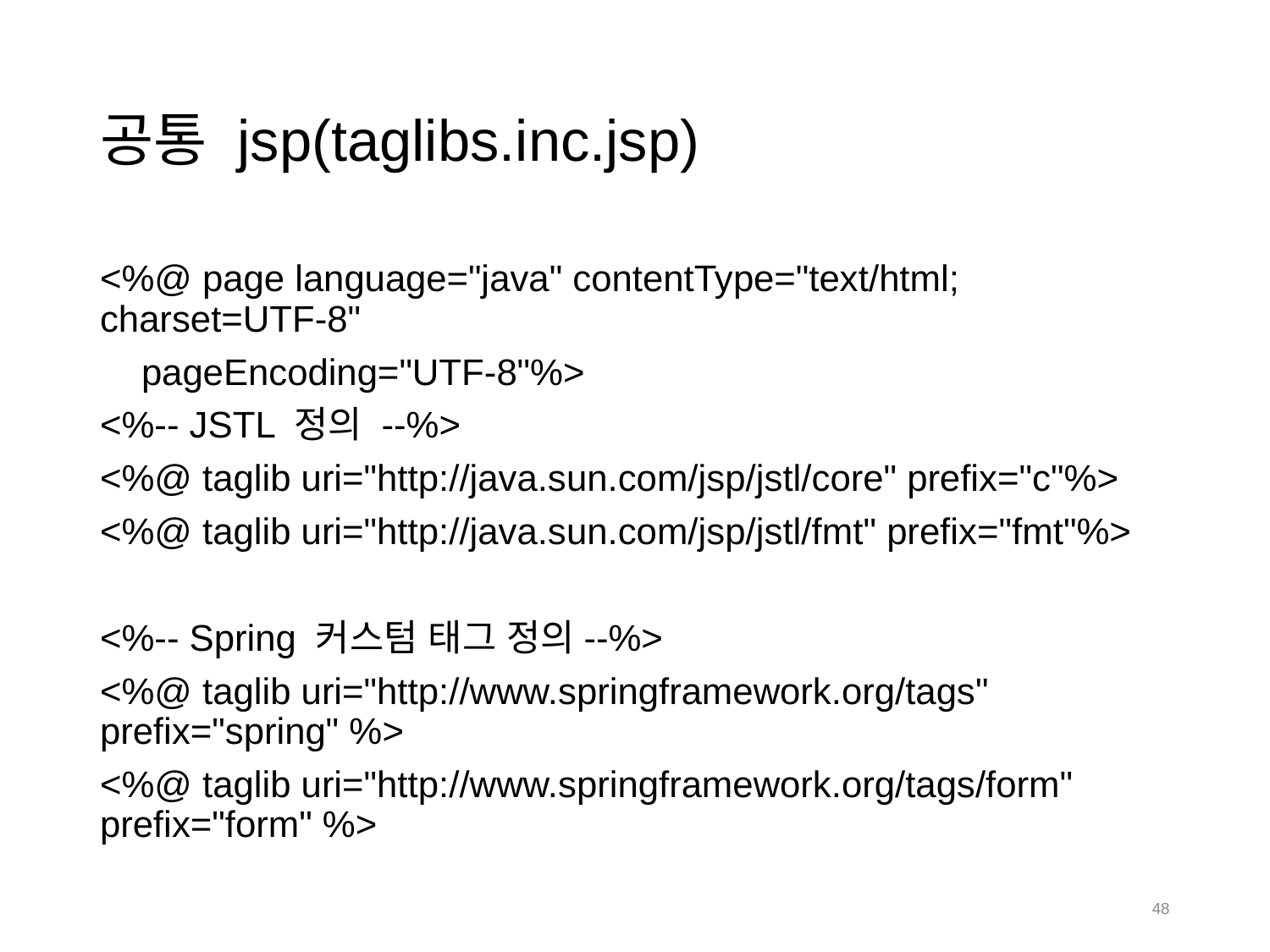

# 공통 jsp(taglibs.inc.jsp)
<%@ page language="java" contentType="text/html; charset=UTF-8"
    pageEncoding="UTF-8"%>
<%-- JSTL 정의 --%>
<%@ taglib uri="http://java.sun.com/jsp/jstl/core" prefix="c"%>
<%@ taglib uri="http://java.sun.com/jsp/jstl/fmt" prefix="fmt"%>

<%-- Spring 커스텀 태그 정의--%>
<%@ taglib uri="http://www.springframework.org/tags" prefix="spring" %>
<%@ taglib uri="http://www.springframework.org/tags/form" prefix="form" %>

48